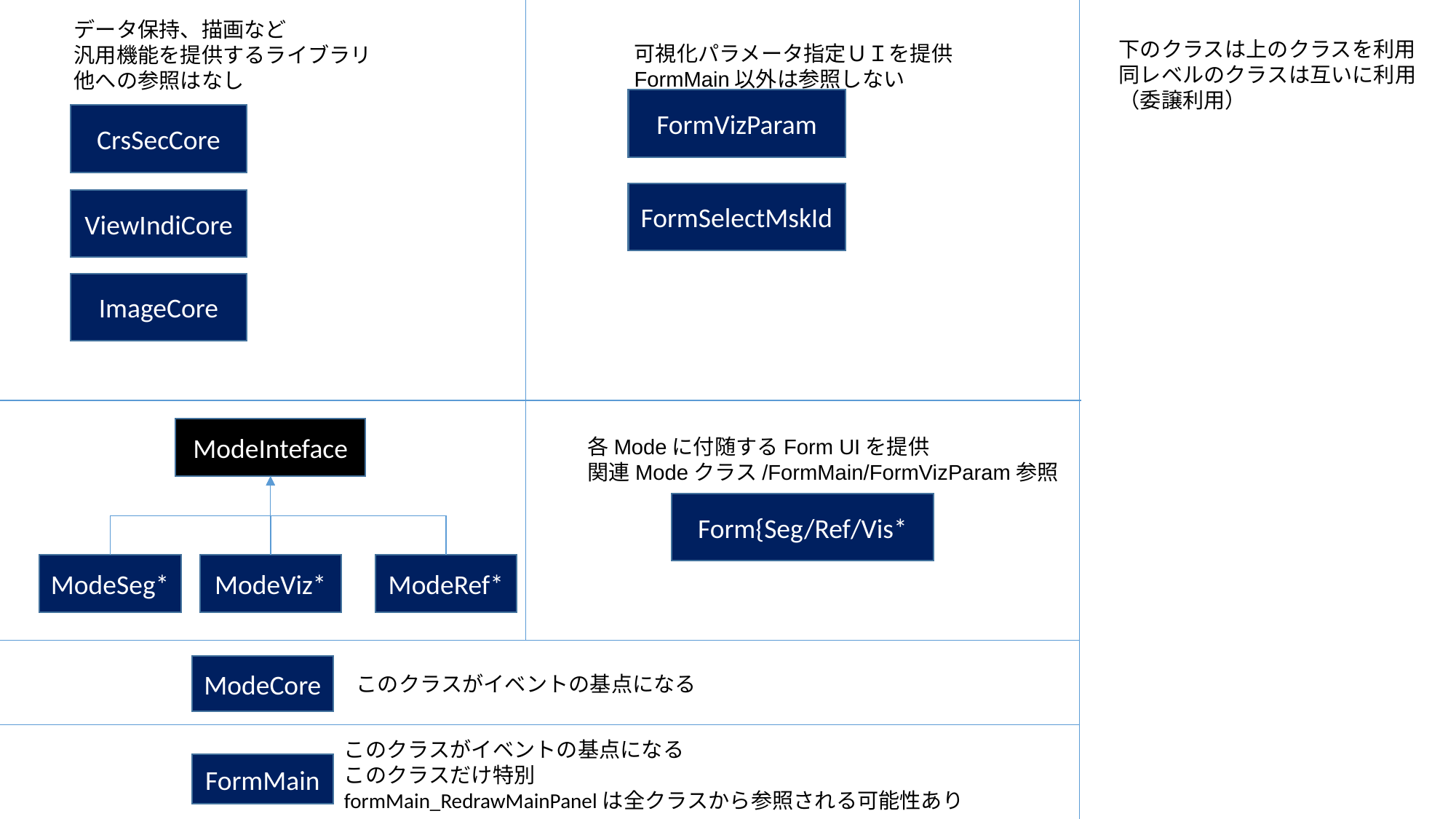

Singleton
Class
データ保持、描画など
汎用機能を提供するライブラリ
他への参照はなし
下のクラスは上のクラスを利用
同レベルのクラスは互いに利用
（委譲利用）
可視化パラメータ指定ＵＩを提供
FormMain以外は参照しない
FormVizParam
CrsSecCore
FormSelectMskId
ViewIndiCore
ImageCore
ModeInteface
ModeSeg*
ModeViz*
ModeRef*
各Modeに付随するForm UIを提供
関連Modeクラス/FormMain/FormVizParam参照
Form{Seg/Ref/Vis*
ModeCore
このクラスがイベントの基点になる
このクラスがイベントの基点になる
このクラスだけ特別
formMain_RedrawMainPanelは全クラスから参照される可能性あり
FormMain